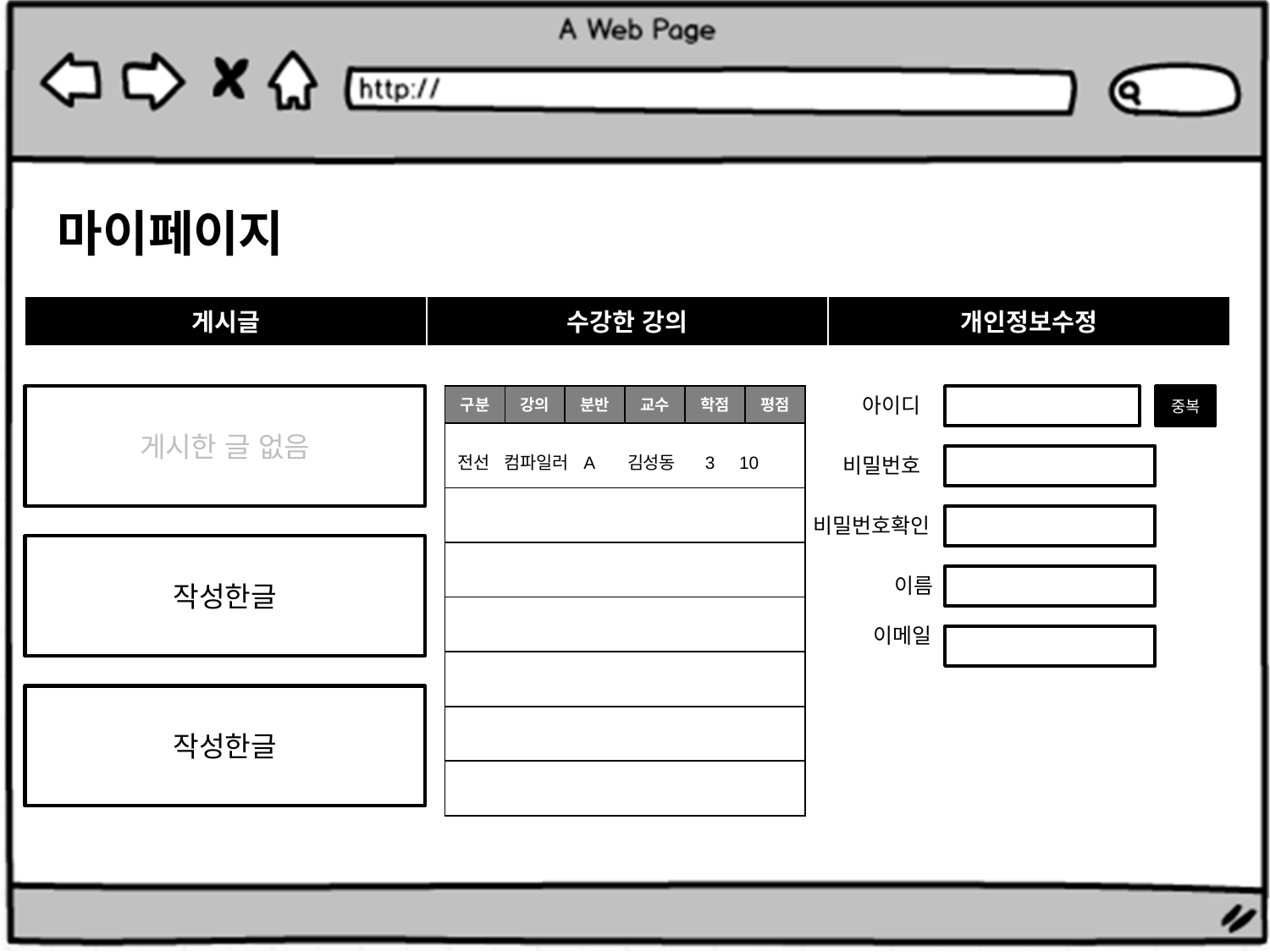

마이페이지
| 게시글 | 수강한 강의 | 개인정보수정 |
| --- | --- | --- |
게시한 글 없음
| 구분 | 강의 | 분반 | 교수 | 학점 | 평점 |
| --- | --- | --- | --- | --- | --- |
| 전선 컴파일러 A 김성동 3 10 |  |  |  |  |  |
|  |  |  |  |  |  |
|  |  |  |  |  |  |
|  |  |  |  |  |  |
|  |  |  |  |  |  |
|  |  |  |  |  |  |
|  |  |  |  |  |  |
아이디

중복
비밀번호

비밀번호확인

이름

이메일
작성한글

작성한글